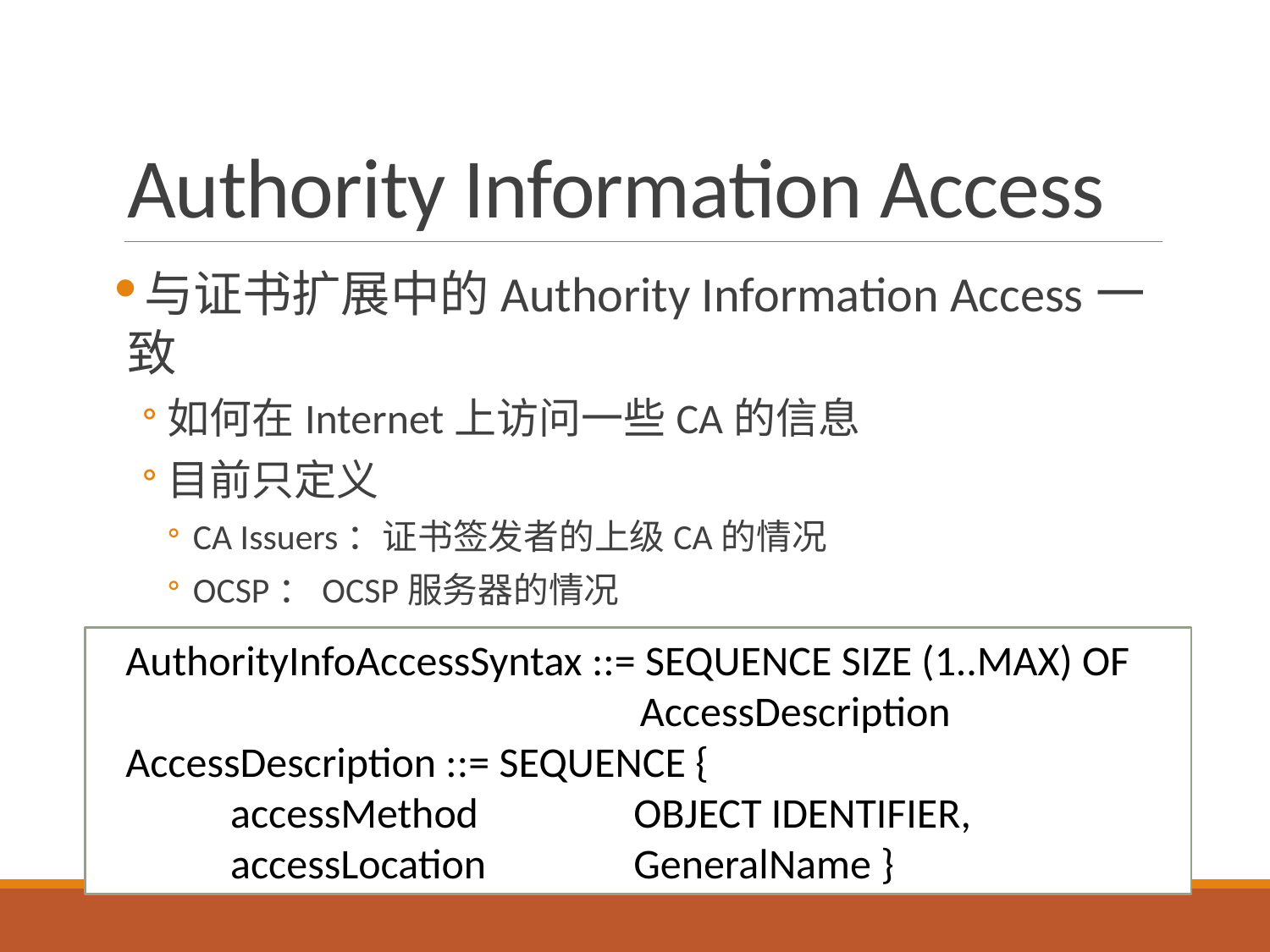

# Authority Information Access
与证书扩展中的Authority Information Access一致
如何在Internet上访问一些CA的信息
目前只定义
CA Issuers：证书签发者的上级CA的情况
OCSP：OCSP服务器的情况

AuthorityInfoAccessSyntax ::= SEQUENCE SIZE (1..MAX) OF
                                                      AccessDescription
AccessDescription ::= SEQUENCE {
           accessMethod 		OBJECT IDENTIFIER,
           accessLocation		GeneralName }
75